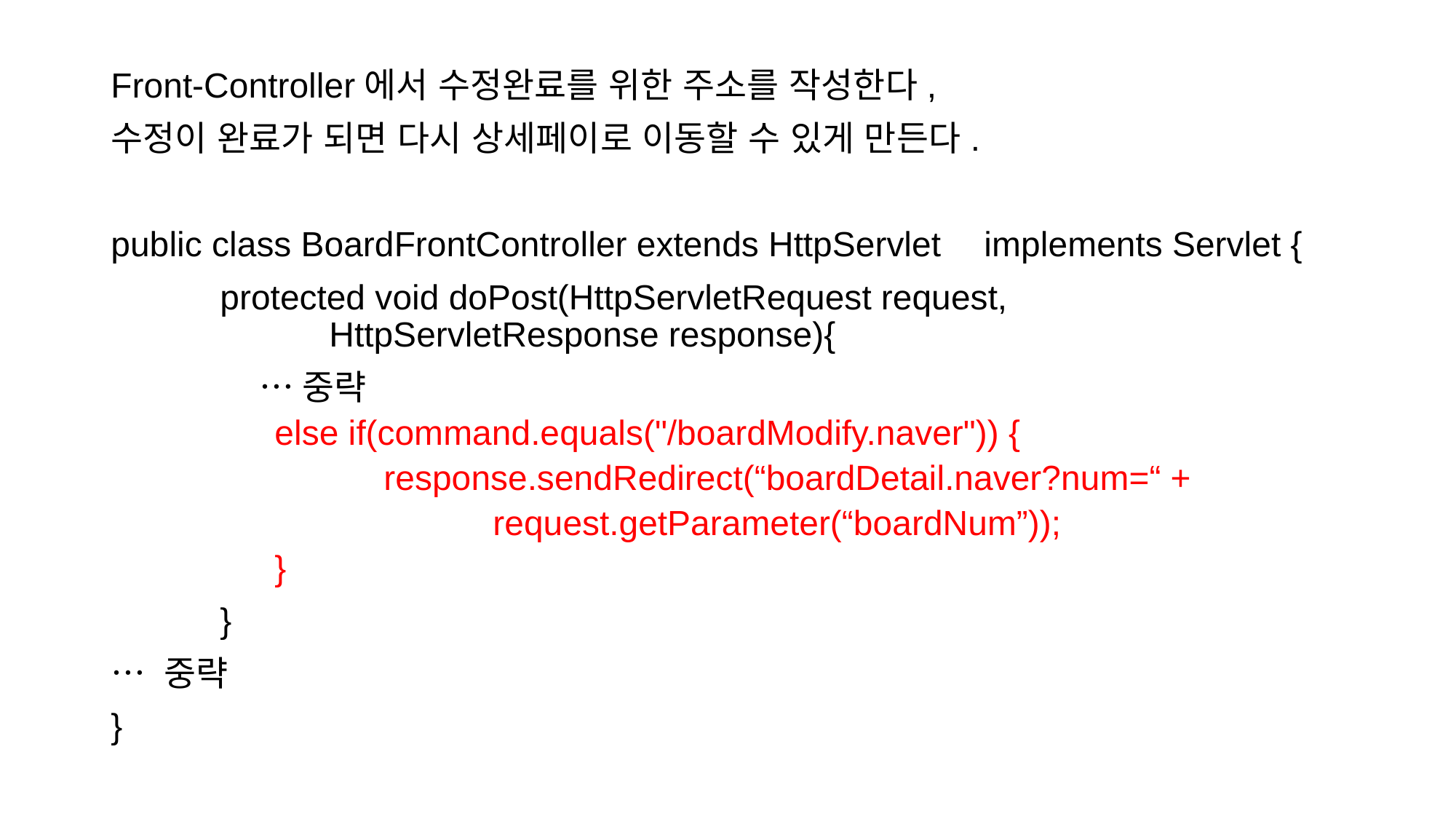

Front-Controller에서 수정완료를 위한 주소를 작성한다,
수정이 완료가 되면 다시 상세페이로 이동할 수 있게 만든다.

public class BoardFrontController extends HttpServlet 	implements Servlet {
	protected void doPost(HttpServletRequest request, 					HttpServletResponse response){
	    …중략
else if(command.equals("/boardModify.naver")) {
	response.sendRedirect(“boardDetail.naver?num=“ +
		request.getParameter(“boardNum”));
}
	}
… 중략
}